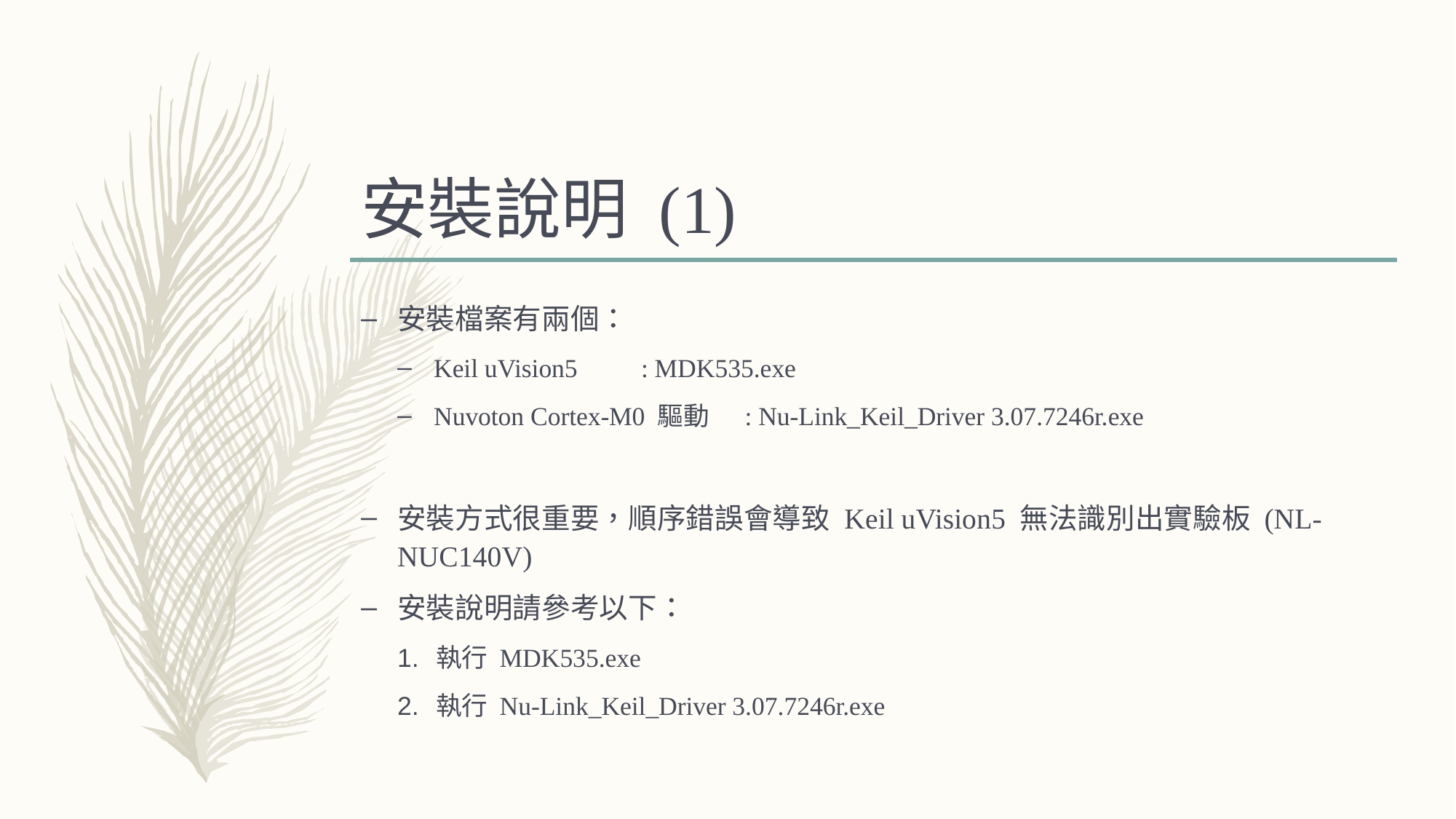

# 安裝說明 (1)
安裝檔案有兩個：
Keil uVision5		: MDK535.exe
Nuvoton Cortex-M0 驅動	: Nu-Link_Keil_Driver 3.07.7246r.exe

安裝方式很重要，順序錯誤會導致 Keil uVision5 無法識別出實驗板 (NL-NUC140V)
安裝說明請參考以下：
執行 MDK535.exe
執行 Nu-Link_Keil_Driver 3.07.7246r.exe